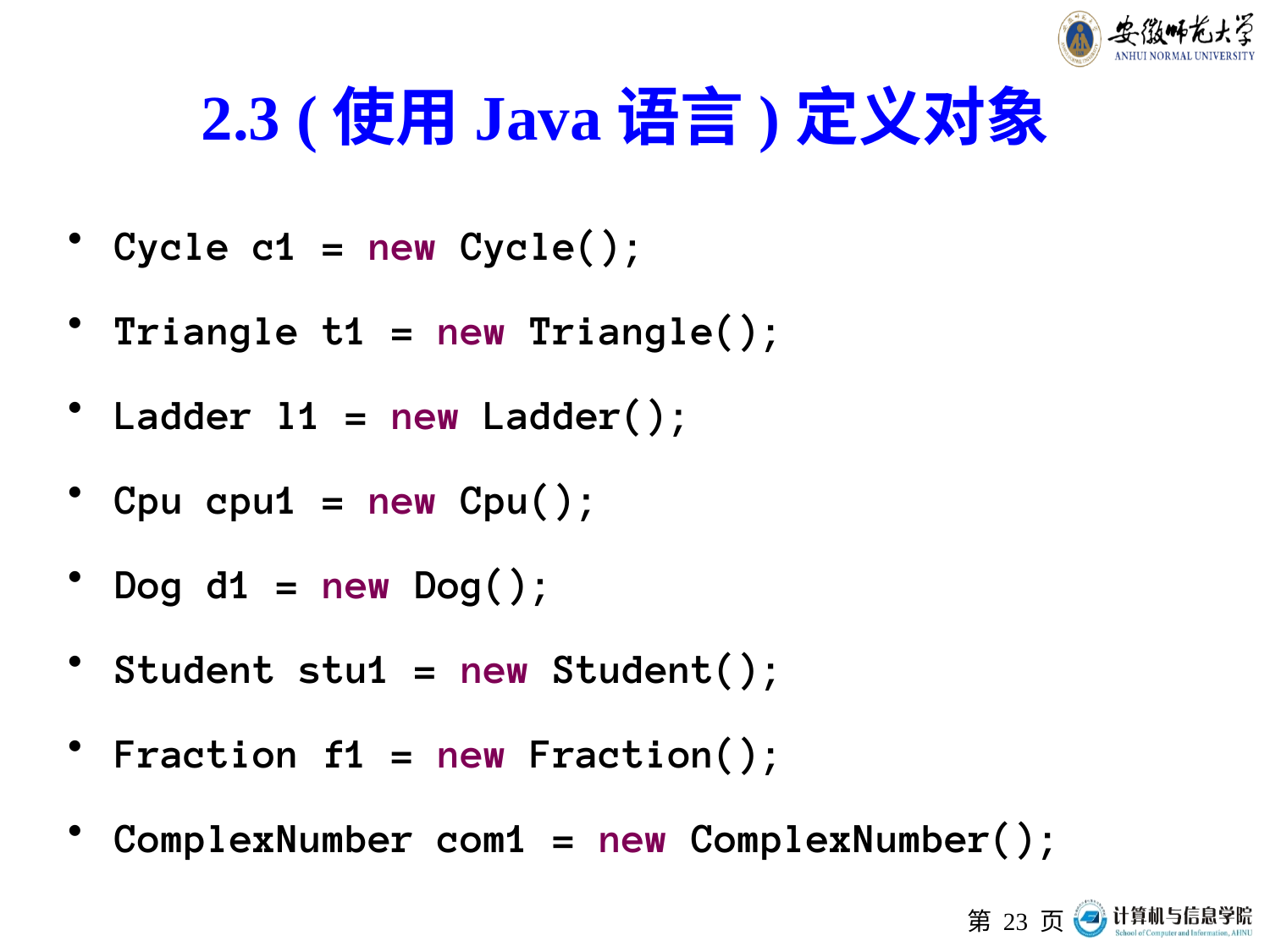

# 2.3 (使用Java语言)定义对象
Cycle c1 = new Cycle();
Triangle t1 = new Triangle();
Ladder l1 = new Ladder();
Cpu cpu1 = new Cpu();
Dog d1 = new Dog();
Student stu1 = new Student();
Fraction f1 = new Fraction();
ComplexNumber com1 = new ComplexNumber();
第 23 页